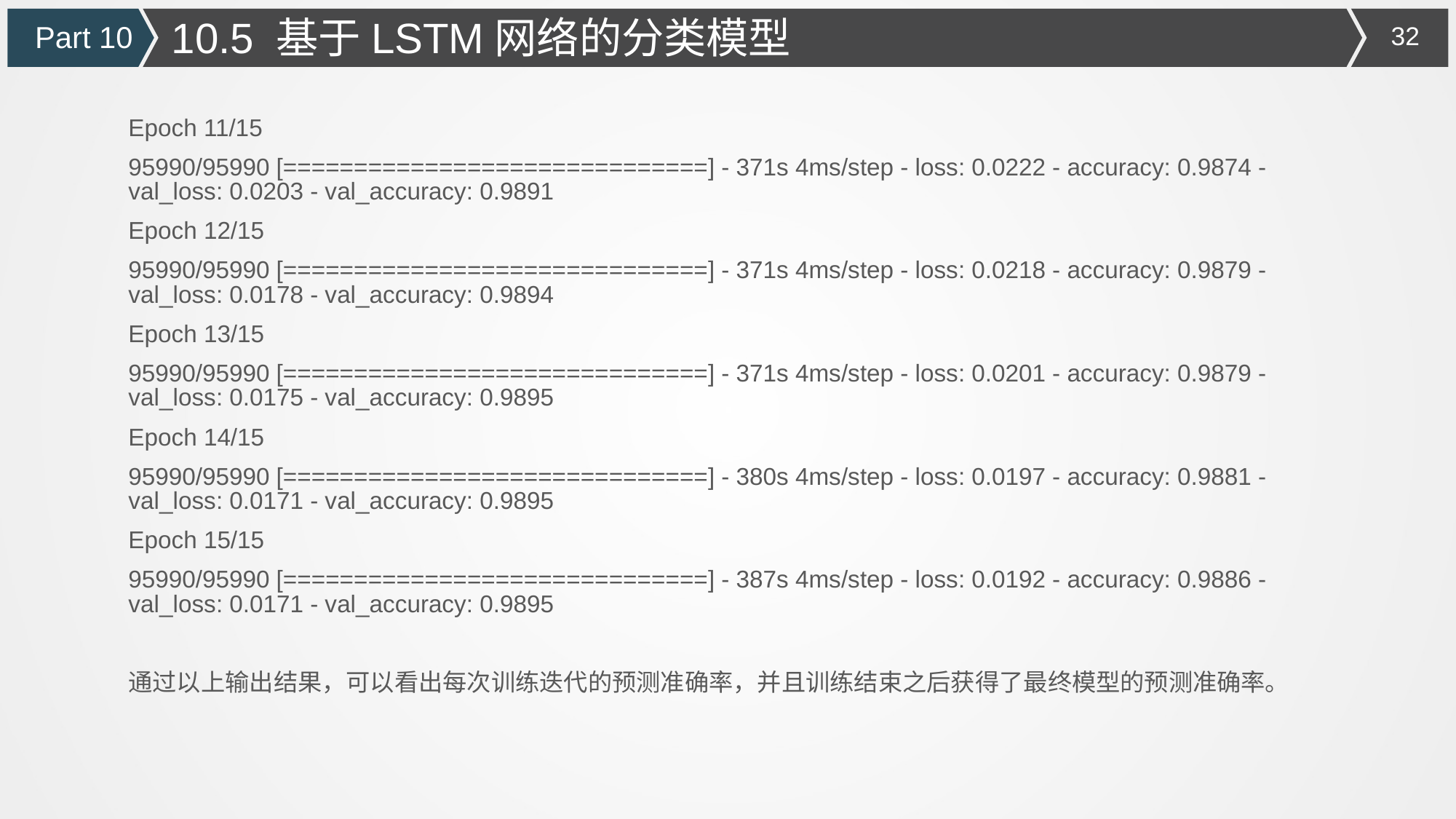

10.5 基于LSTM网络的分类模型
Part 10
Epoch 11/15
95990/95990 [==============================] - 371s 4ms/step - loss: 0.0222 - accuracy: 0.9874 - val_loss: 0.0203 - val_accuracy: 0.9891
Epoch 12/15
95990/95990 [==============================] - 371s 4ms/step - loss: 0.0218 - accuracy: 0.9879 - val_loss: 0.0178 - val_accuracy: 0.9894
Epoch 13/15
95990/95990 [==============================] - 371s 4ms/step - loss: 0.0201 - accuracy: 0.9879 - val_loss: 0.0175 - val_accuracy: 0.9895
Epoch 14/15
95990/95990 [==============================] - 380s 4ms/step - loss: 0.0197 - accuracy: 0.9881 - val_loss: 0.0171 - val_accuracy: 0.9895
Epoch 15/15
95990/95990 [==============================] - 387s 4ms/step - loss: 0.0192 - accuracy: 0.9886 - val_loss: 0.0171 - val_accuracy: 0.9895

通过以上输出结果，可以看出每次训练迭代的预测准确率，并且训练结束之后获得了最终模型的预测准确率。